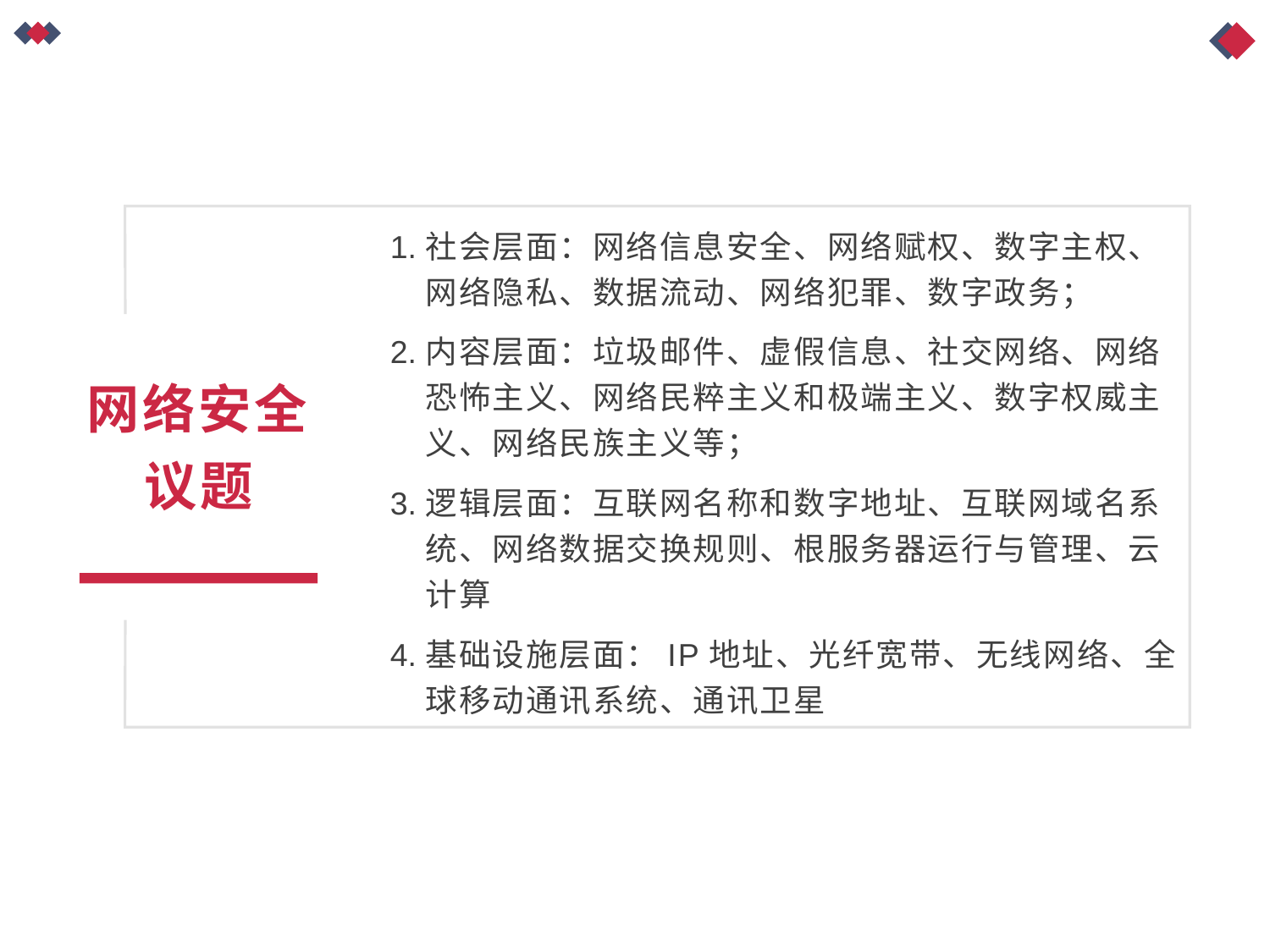

社会层面：网络信息安全、网络赋权、数字主权、网络隐私、数据流动、网络犯罪、数字政务；
内容层面：垃圾邮件、虚假信息、社交网络、网络恐怖主义、网络民粹主义和极端主义、数字权威主义、网络民族主义等；
逻辑层面：互联网名称和数字地址、互联网域名系统、网络数据交换规则、根服务器运行与管理、云计算
基础设施层面：IP地址、光纤宽带、无线网络、全球移动通讯系统、通讯卫星
网络安全议题